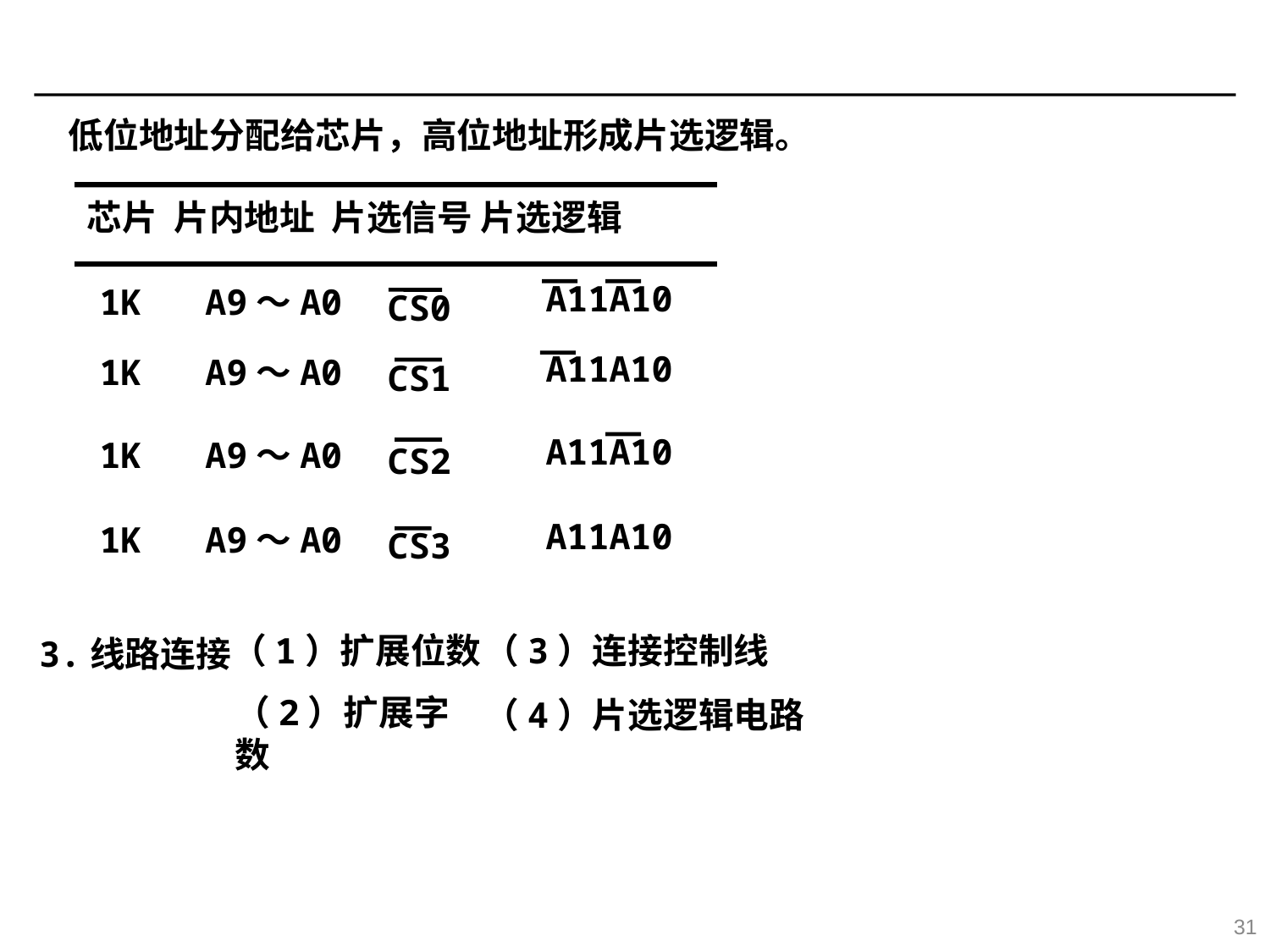

低位地址分配给芯片，高位地址形成片选逻辑。

芯片  片内地址  片选信号 片选逻辑

A11A10
1K
A9～A0
CS0

A11A10
1K
A9～A0
CS1

A11A10
1K
A9～A0
CS2

A11A10
1K
A9～A0
CS3

（1）扩展位数
（3）连接控制线
3.线路连接
（2）扩展字数
（4）片选逻辑电路
31